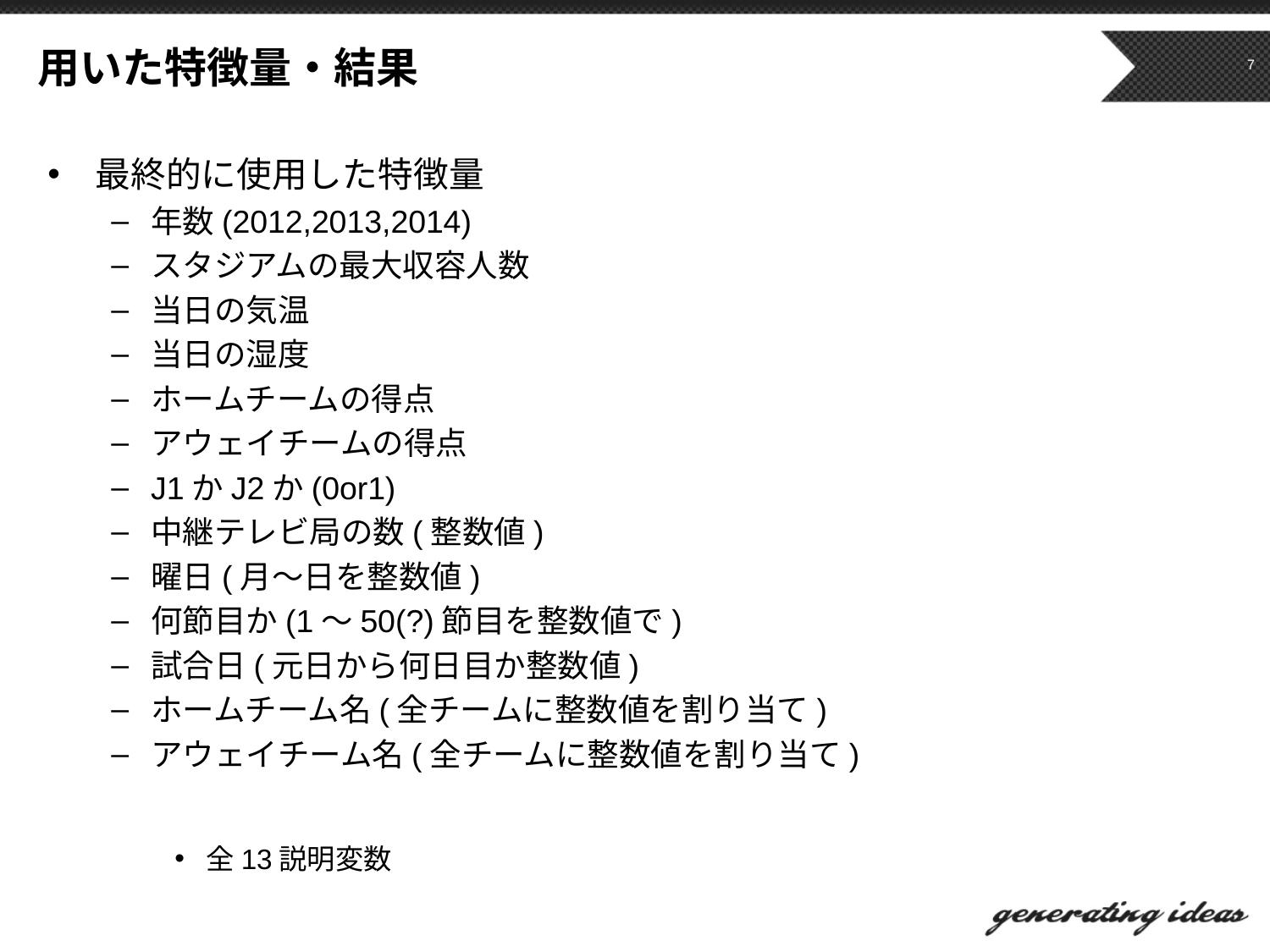

# 用いた特徴量・結果
7
最終的に使用した特徴量
年数(2012,2013,2014)
スタジアムの最大収容人数
当日の気温
当日の湿度
ホームチームの得点
アウェイチームの得点
J1かJ2か(0or1)
中継テレビ局の数(整数値)
曜日(月～日を整数値)
何節目か(1～50(?)節目を整数値で)
試合日(元日から何日目か整数値)
ホームチーム名(全チームに整数値を割り当て)
アウェイチーム名(全チームに整数値を割り当て)

全13説明変数